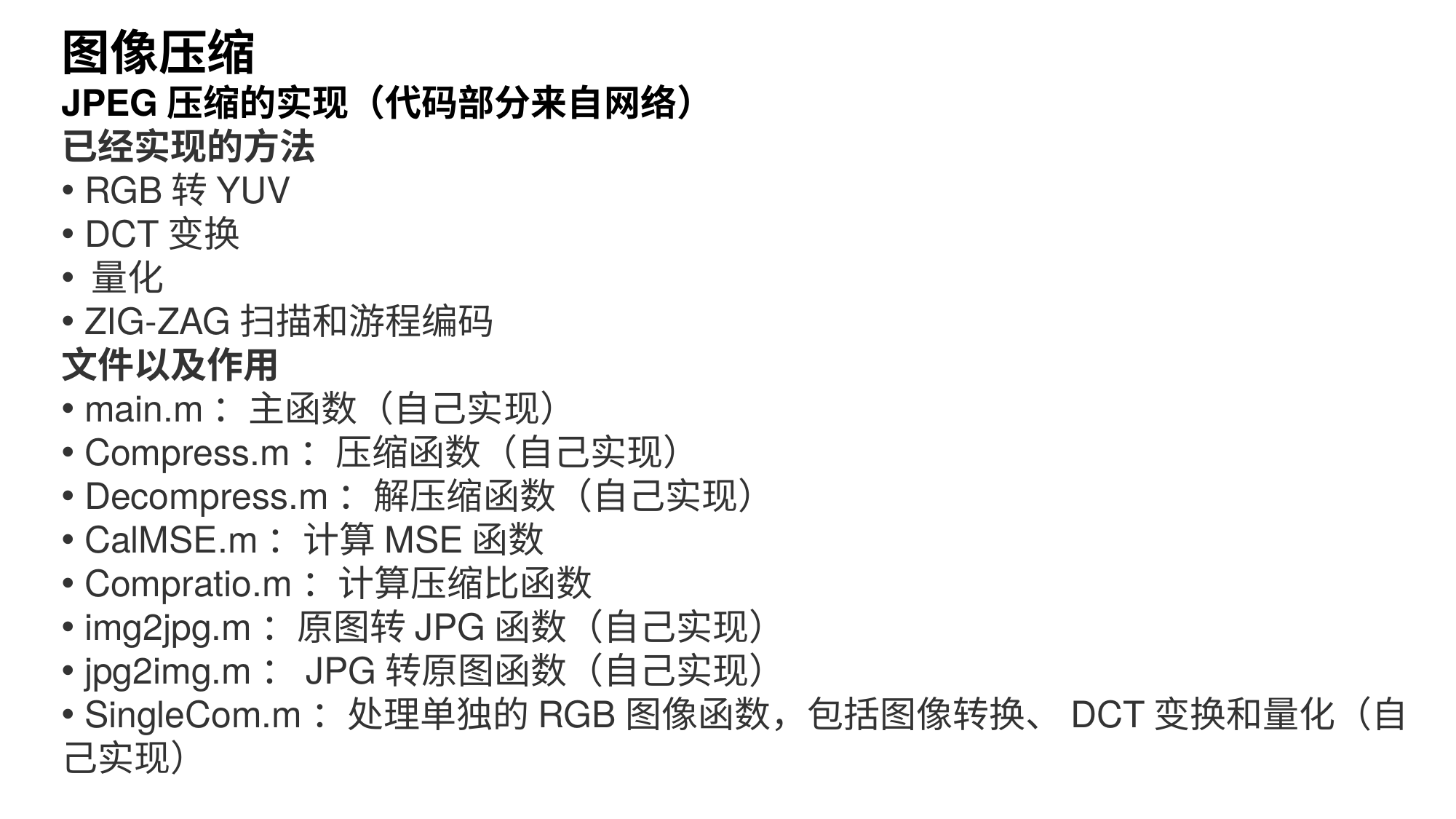

图像压缩
JPEG压缩的实现（代码部分来自网络）
已经实现的方法
 RGB转YUV
 DCT变换
 量化
 ZIG-ZAG扫描和游程编码
文件以及作用
 main.m：主函数（自己实现）
 Compress.m：压缩函数（自己实现）
 Decompress.m：解压缩函数（自己实现）
 CalMSE.m：计算MSE函数
 Compratio.m：计算压缩比函数
 img2jpg.m：原图转JPG函数（自己实现）
 jpg2img.m：JPG转原图函数（自己实现）
 SingleCom.m：处理单独的RGB图像函数，包括图像转换、DCT变换和量化（自己实现）